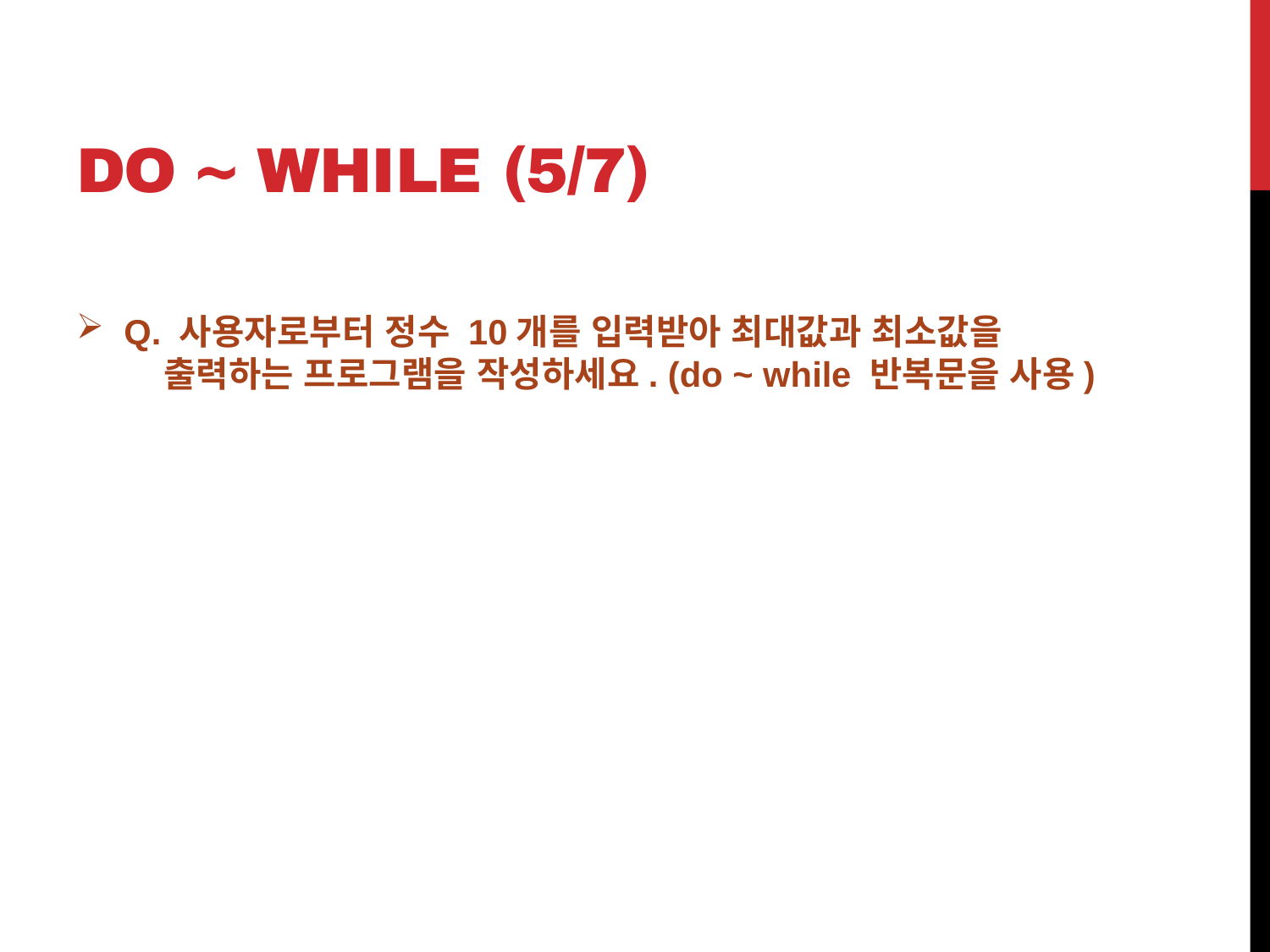

# Do ~ while (5/7)

Q. 사용자로부터 정수 10개를 입력받아 최대값과 최소값을
    출력하는 프로그램을 작성하세요. (do ~ while 반복문을 사용)